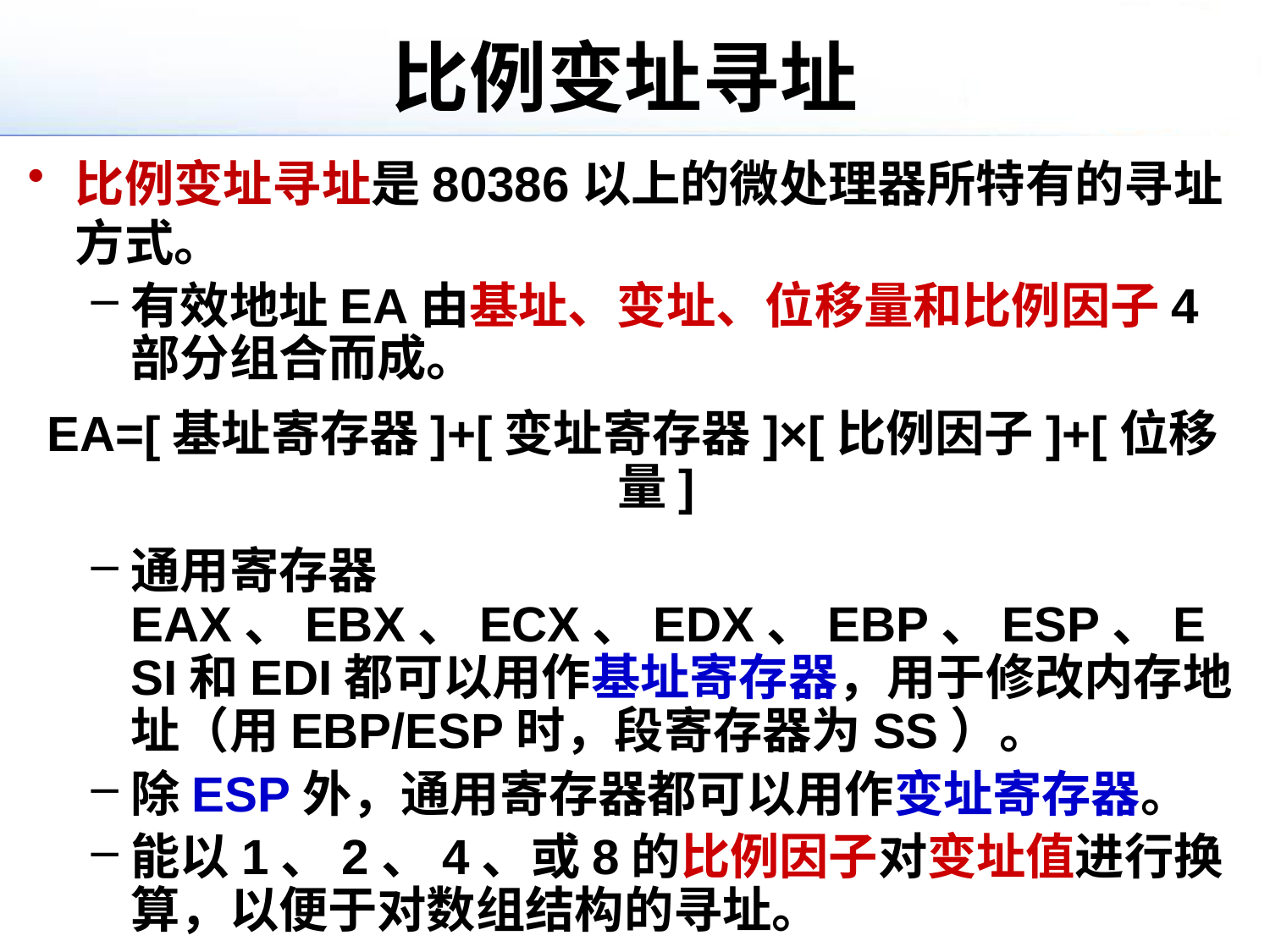

# 比例变址寻址
比例变址寻址是80386以上的微处理器所特有的寻址方式。
有效地址EA由基址、变址、位移量和比例因子4部分组合而成。
EA=[基址寄存器]+[变址寄存器]×[比例因子]+[位移量]
通用寄存器EAX、EBX、ECX、EDX、EBP、ESP、ESI和EDI都可以用作基址寄存器，用于修改内存地址（用EBP/ESP时，段寄存器为SS）。
除ESP外，通用寄存器都可以用作变址寄存器。
能以1、2、4、或8的比例因子对变址值进行换算，以便于对数组结构的寻址。